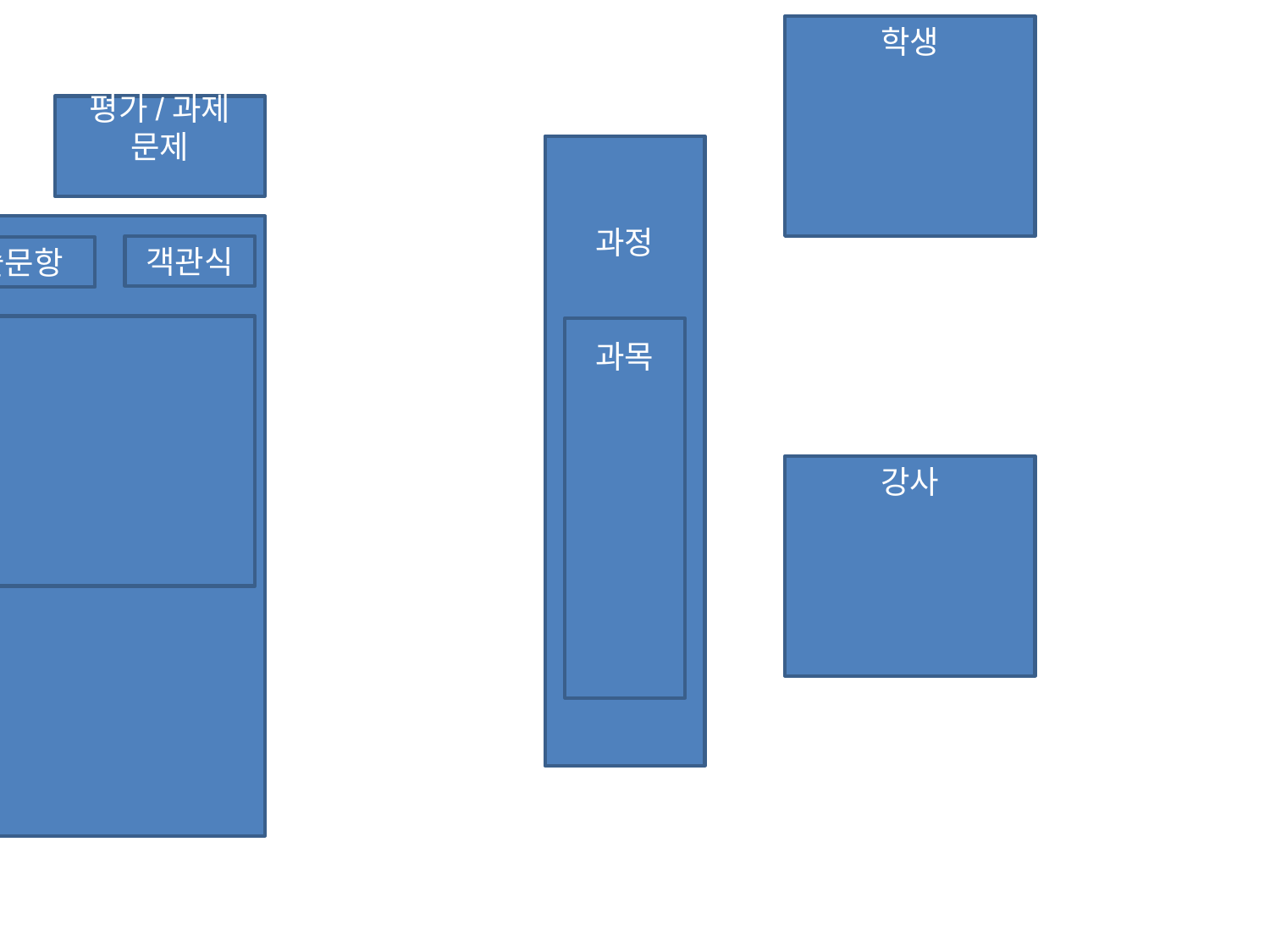

학생

평가/과제
문제

과정

객관식
서술문항

과목

강사